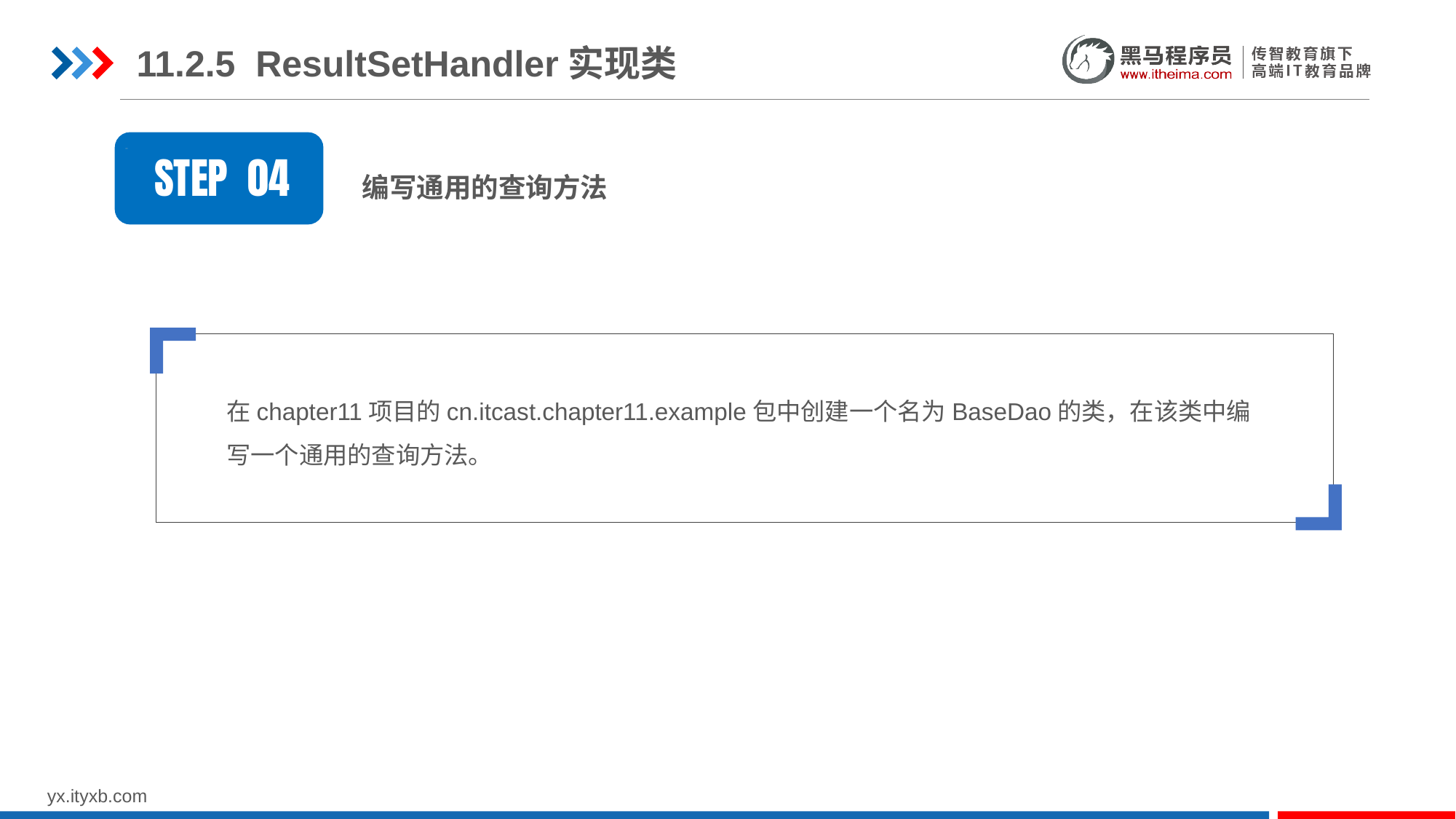

11.2.5  ResultSetHandler实现类

STEP  04
编写通用的查询方法

在chapter11项目的cn.itcast.chapter11.example包中创建一个名为BaseDao的类，在该类中编写一个通用的查询方法。